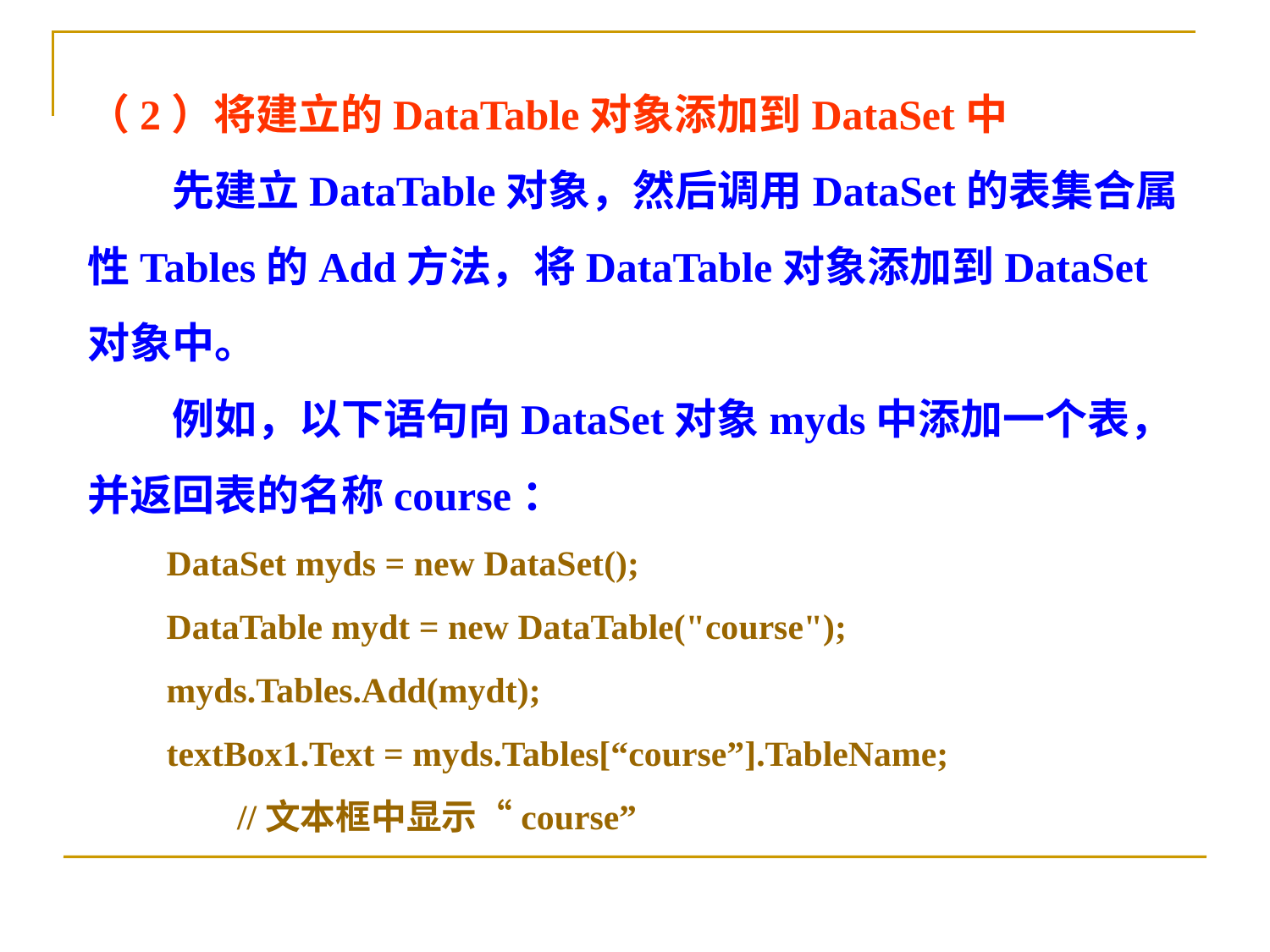

（2）将建立的DataTable对象添加到DataSet中
　　先建立DataTable对象，然后调用DataSet的表集合属性Tables的Add方法，将DataTable对象添加到DataSet对象中。
　　例如，以下语句向DataSet对象myds中添加一个表，并返回表的名称course：
　　DataSet myds = new DataSet();
　　DataTable mydt = new DataTable("course");
　　myds.Tables.Add(mydt);
　　textBox1.Text = myds.Tables[“course”].TableName;
　　　　//文本框中显示“course”